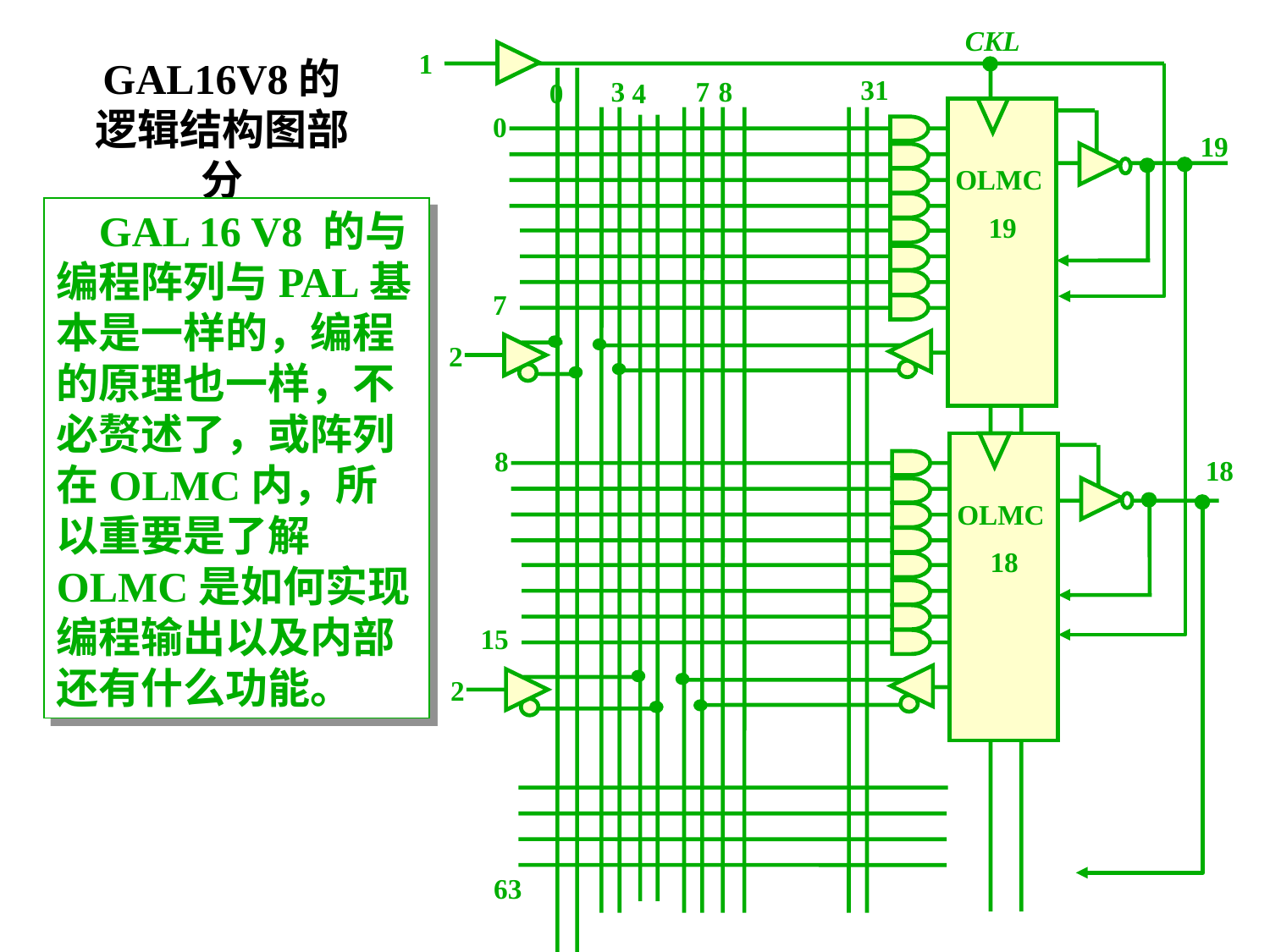

CKL

1

31
GAL16V8的逻辑结构图部分
3
7
8
0
4

0

19

OLMC

    GAL 16 V8 的与编程阵列与PAL基本是一样的，编程的原理也一样，不必赘述了，或阵列在OLMC内，所以重要是了解OLMC是如何实现编程输出以及内部还有什么功能。
19

7

2

8
18

OLMC

18

# GAL基本结构部分图示

15

2

63